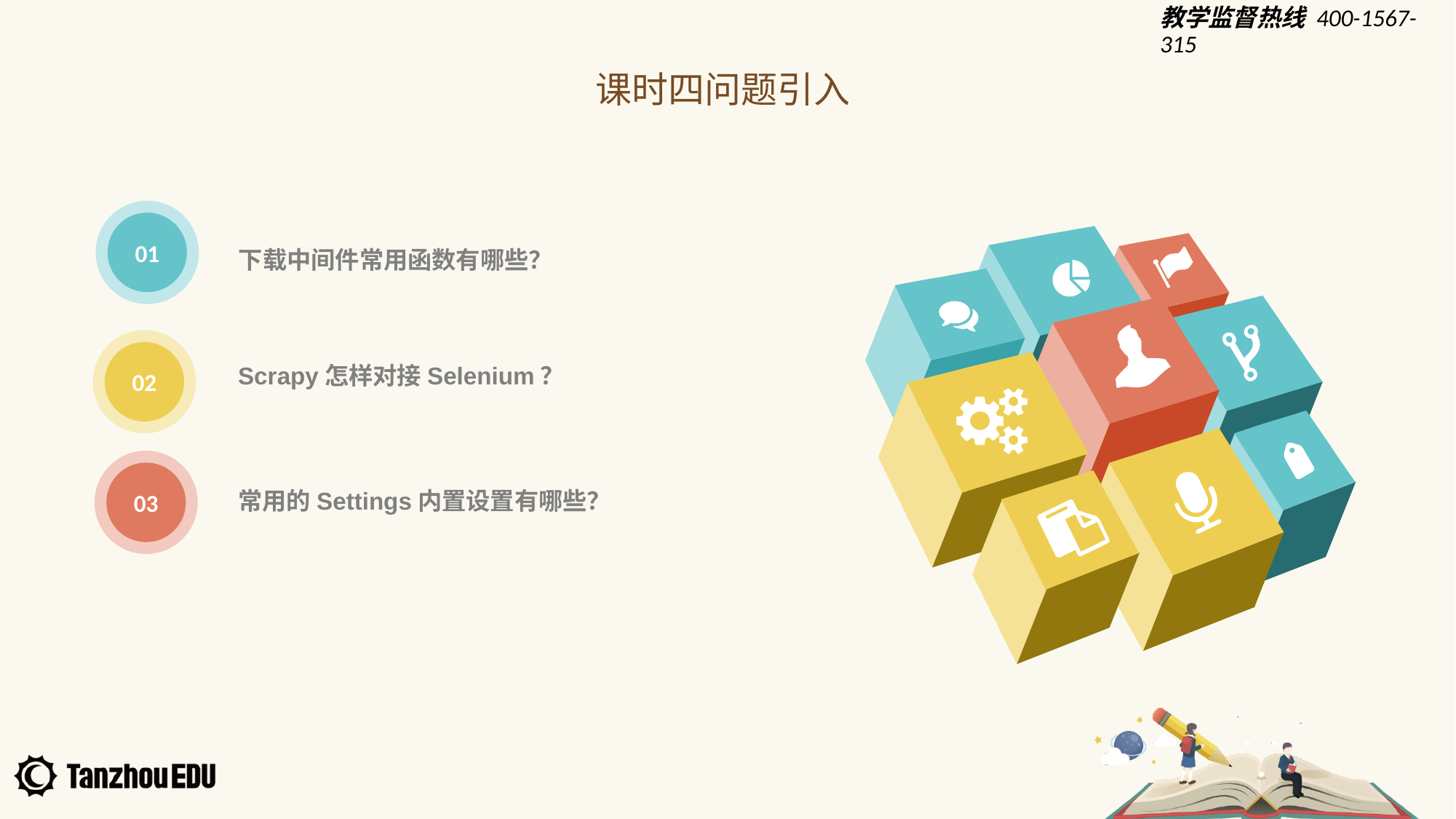

课时四问题引入

01

下载中间件常用函数有哪些？

02

Scrapy怎样对接Selenium？

03

常用的Settings内置设置有哪些？